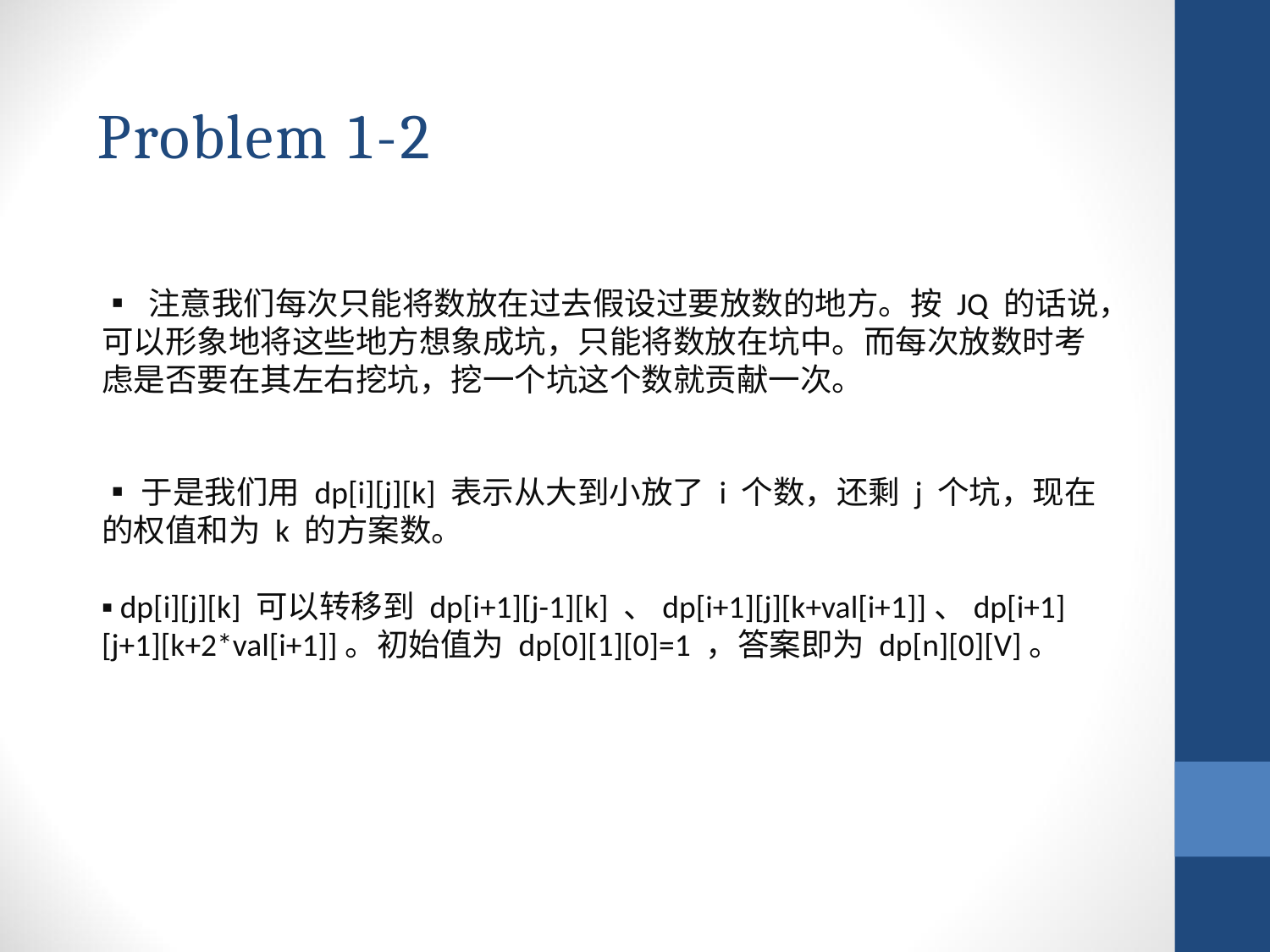

Problem 1-2
▪ 注意我们每次只能将数放在过去假设过要放数的地方。按 JQ 的话说，可以形象地将这些地方想象成坑，只能将数放在坑中。而每次放数时考虑是否要在其左右挖坑，挖一个坑这个数就贡献一次。
▪于是我们用 dp[i][j][k] 表示从大到小放了 i 个数，还剩 j 个坑，现在的权值和为 k 的方案数。

▪ dp[i][j][k] 可以转移到 dp[i+1][j-1][k] 、dp[i+1][j][k+val[i+1]]、dp[i+1][j+1][k+2*val[i+1]]。初始值为 dp[0][1][0]=1 ，答案即为 dp[n][0][V]。